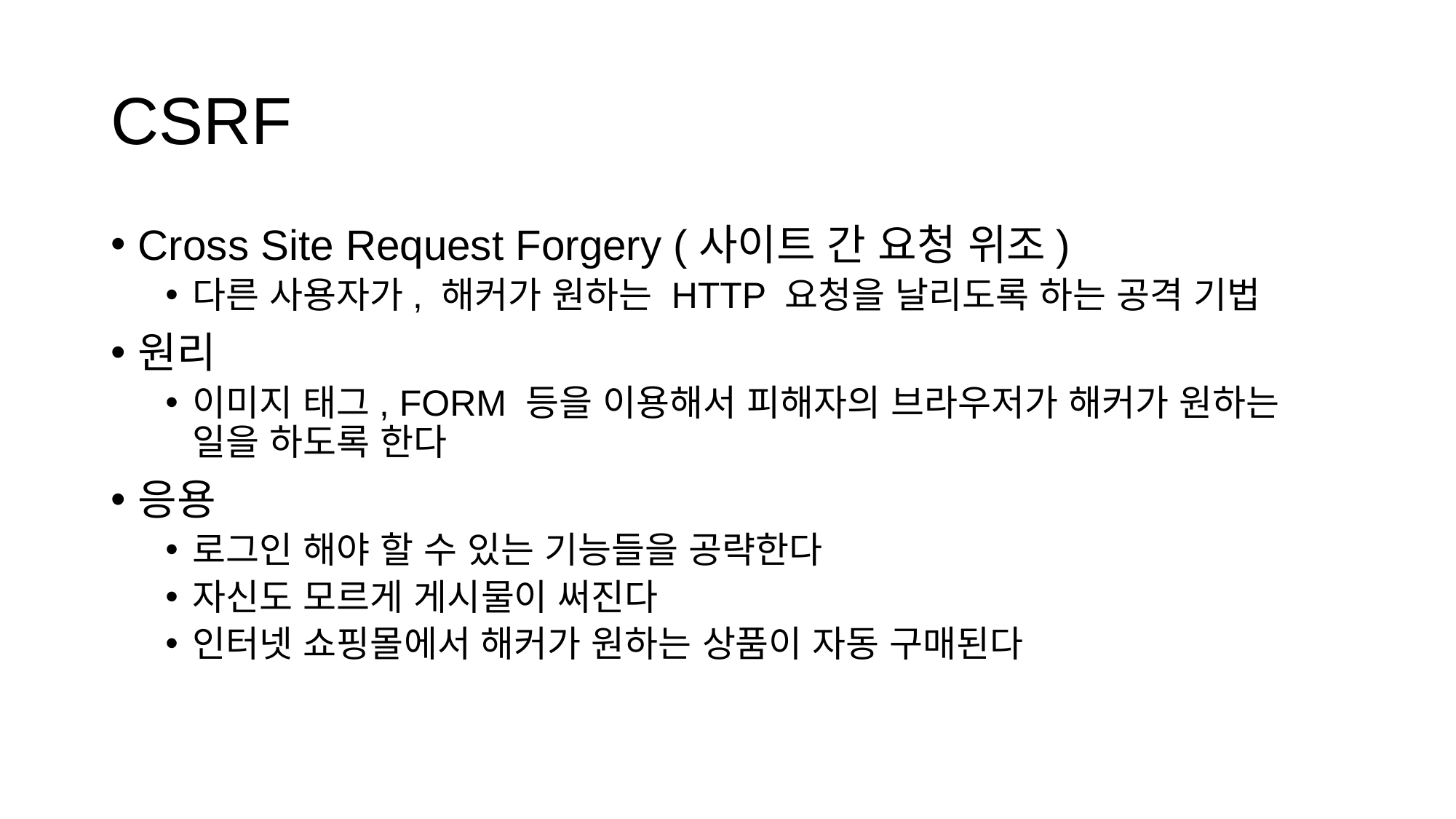

# CSRF
Cross Site Request Forgery (사이트 간 요청 위조)
다른 사용자가, 해커가 원하는 HTTP 요청을 날리도록 하는 공격 기법
원리
이미지 태그, FORM 등을 이용해서 피해자의 브라우저가 해커가 원하는 일을 하도록 한다
응용
로그인 해야 할 수 있는 기능들을 공략한다
자신도 모르게 게시물이 써진다
인터넷 쇼핑몰에서 해커가 원하는 상품이 자동 구매된다